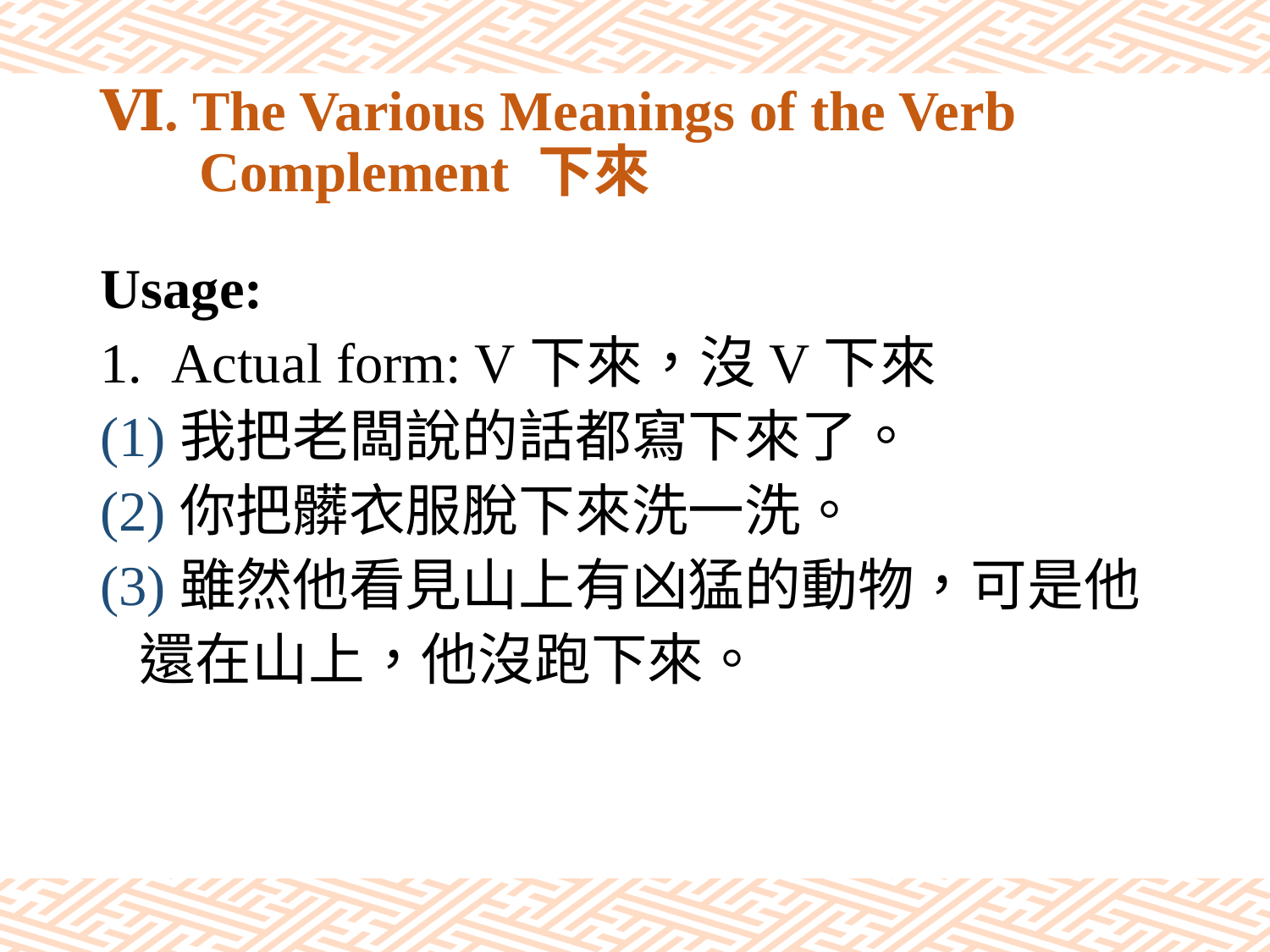

# Ⅵ. The Various Meanings of the Verb Complement 下來
Usage:
Actual form: V下來，沒V下來
(1)我把老闆說的話都寫下來了。
(2)你把髒衣服脫下來洗一洗。
(3)雖然他看見山上有凶猛的動物，可是他
  還在山上，他沒跑下來。